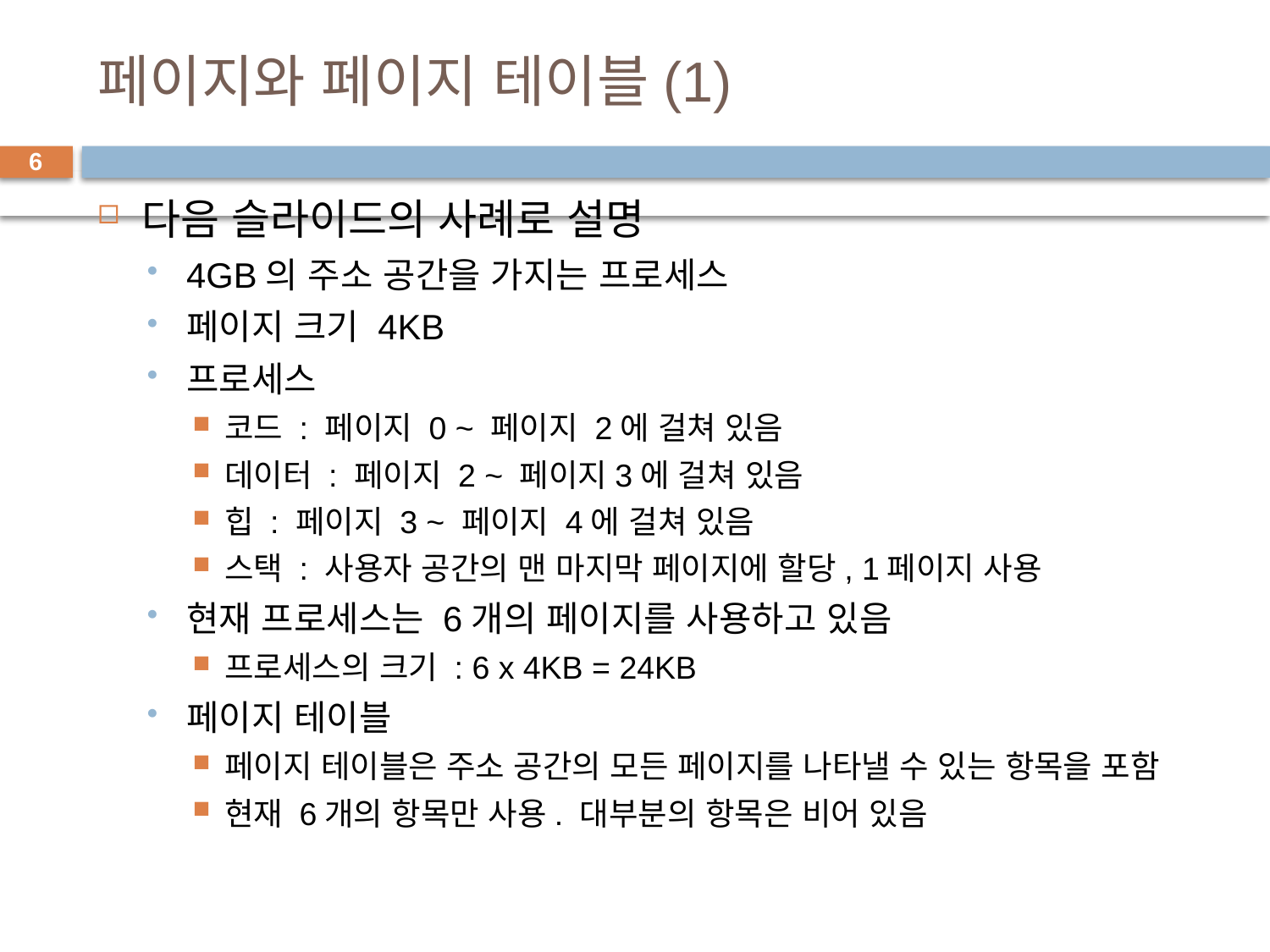

# 페이지와 페이지 테이블(1)
6
다음 슬라이드의 사례로 설명
4GB의 주소 공간을 가지는 프로세스
페이지 크기 4KB
프로세스
코드 : 페이지 0 ~ 페이지 2에 걸쳐 있음
데이터 : 페이지 2 ~ 페이지3에 걸쳐 있음
힙 : 페이지 3 ~ 페이지 4에 걸쳐 있음
스택 : 사용자 공간의 맨 마지막 페이지에 할당, 1페이지 사용
현재 프로세스는 6개의 페이지를 사용하고 있음
프로세스의 크기 : 6 x 4KB = 24KB
페이지 테이블
페이지 테이블은 주소 공간의 모든 페이지를 나타낼 수 있는 항목을 포함
현재 6개의 항목만 사용. 대부분의 항목은 비어 있음